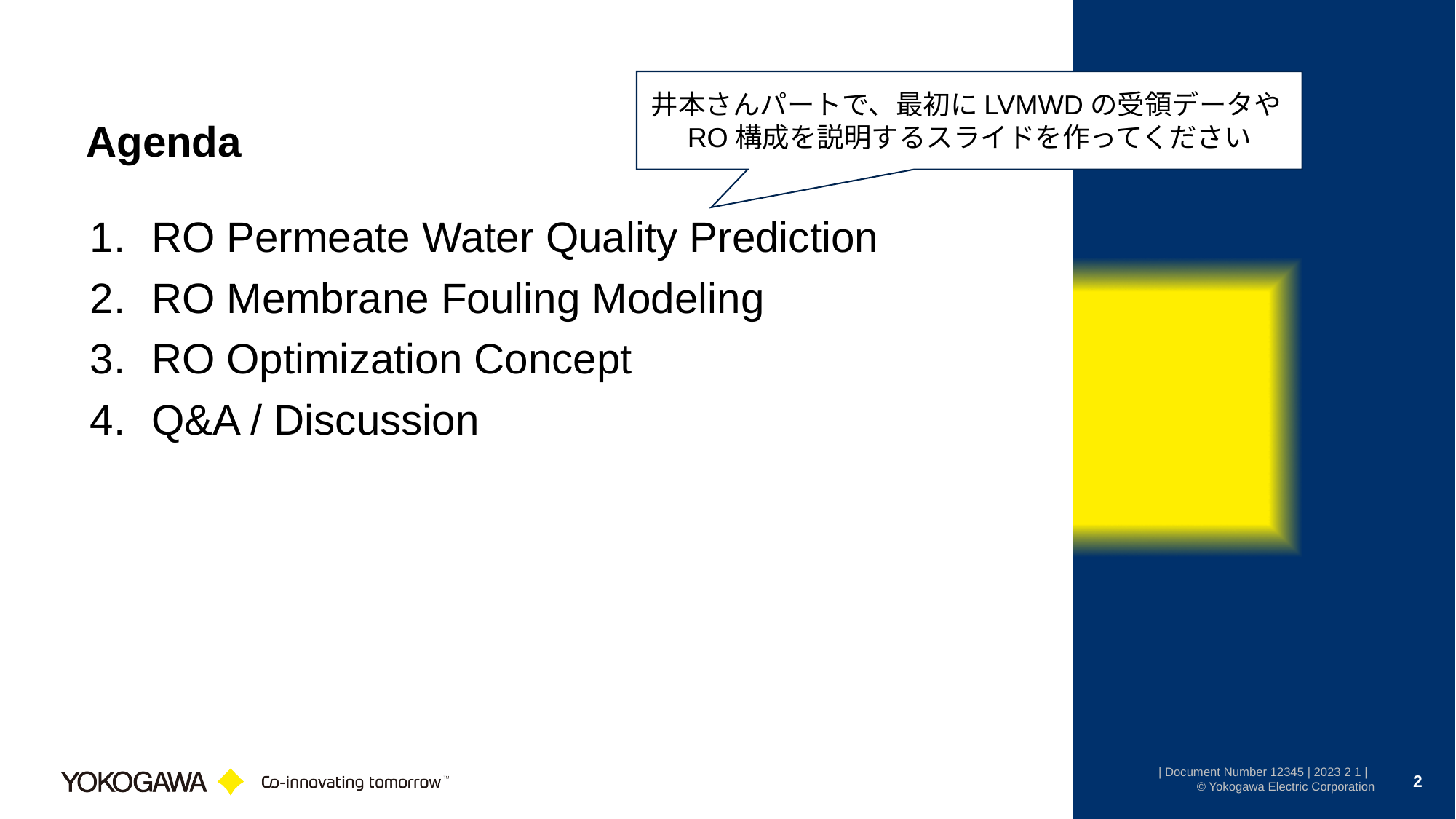

井本さんパートで、最初にLVMWDの受領データやRO構成を説明するスライドを作ってください
# Agenda
RO Permeate Water Quality Prediction
RO Membrane Fouling Modeling
RO Optimization Concept
Q&A / Discussion
2